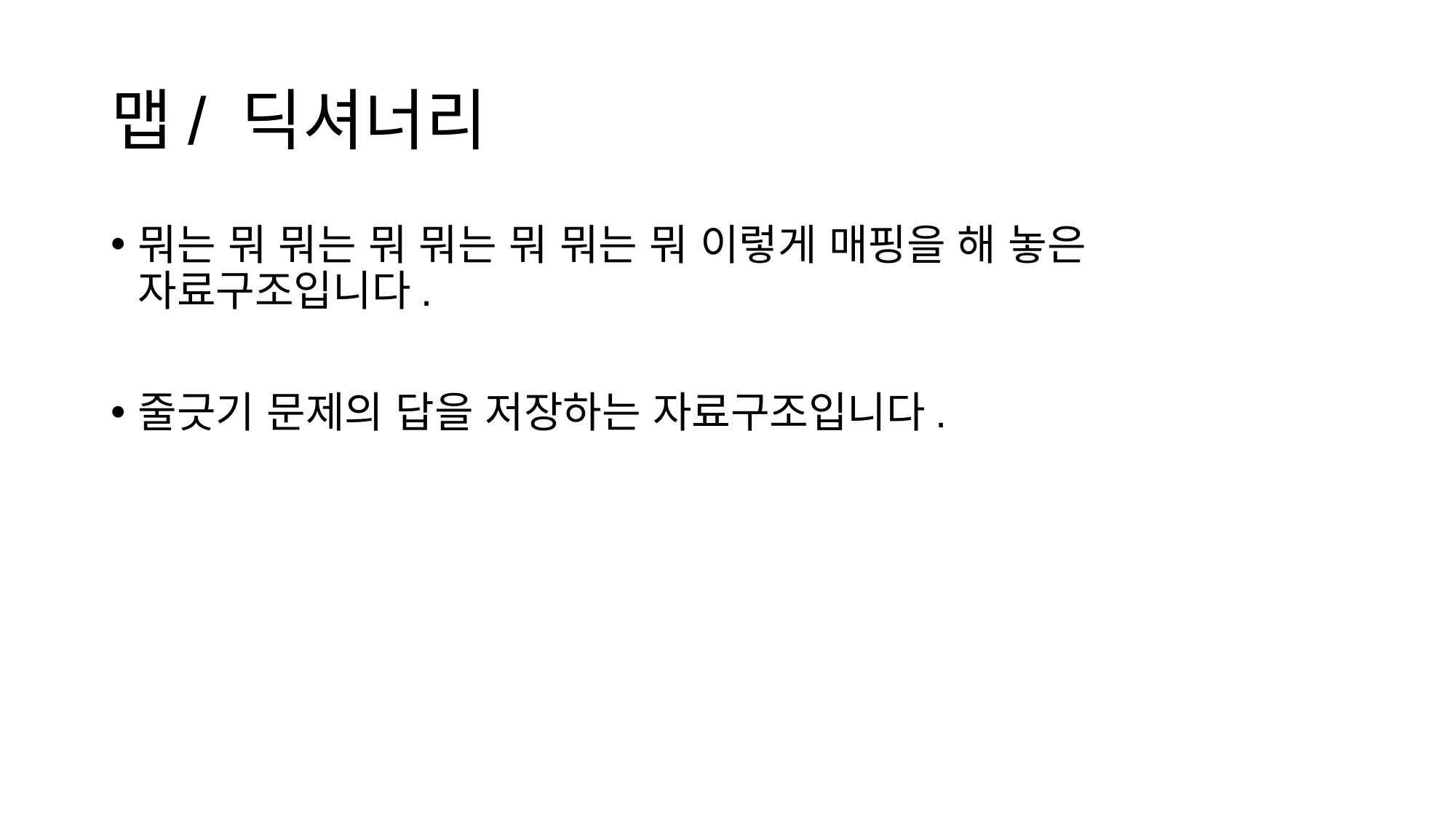

# 맵/ 딕셔너리
뭐는 뭐 뭐는 뭐 뭐는 뭐 뭐는 뭐 이렇게 매핑을 해 놓은 자료구조입니다.

줄긋기 문제의 답을 저장하는 자료구조입니다.